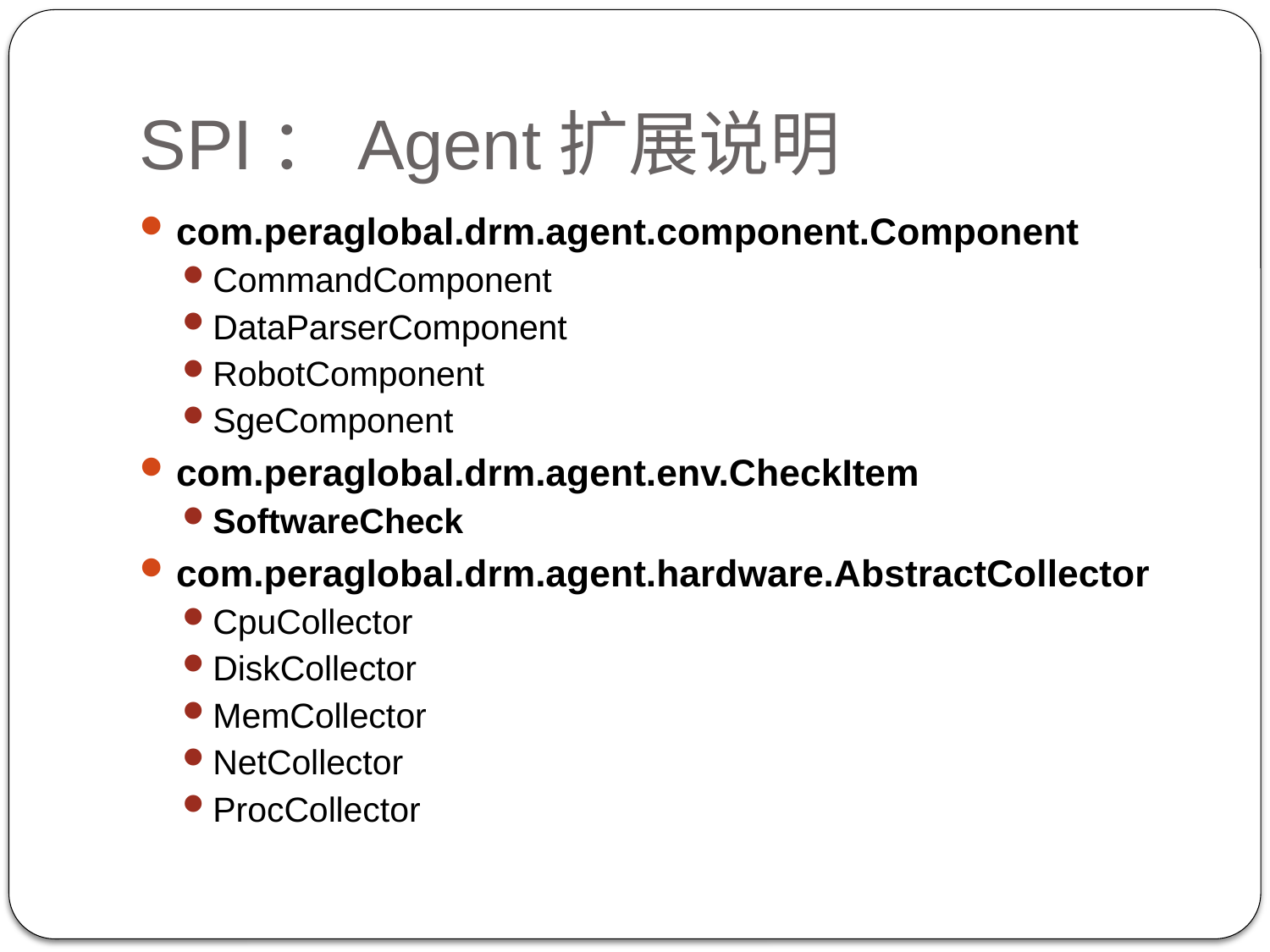

# SPI：Agent扩展说明
com.peraglobal.drm.agent.component.Component
CommandComponent
DataParserComponent
RobotComponent
SgeComponent
com.peraglobal.drm.agent.env.CheckItem
SoftwareCheck
com.peraglobal.drm.agent.hardware.AbstractCollector
CpuCollector
DiskCollector
MemCollector
NetCollector
ProcCollector